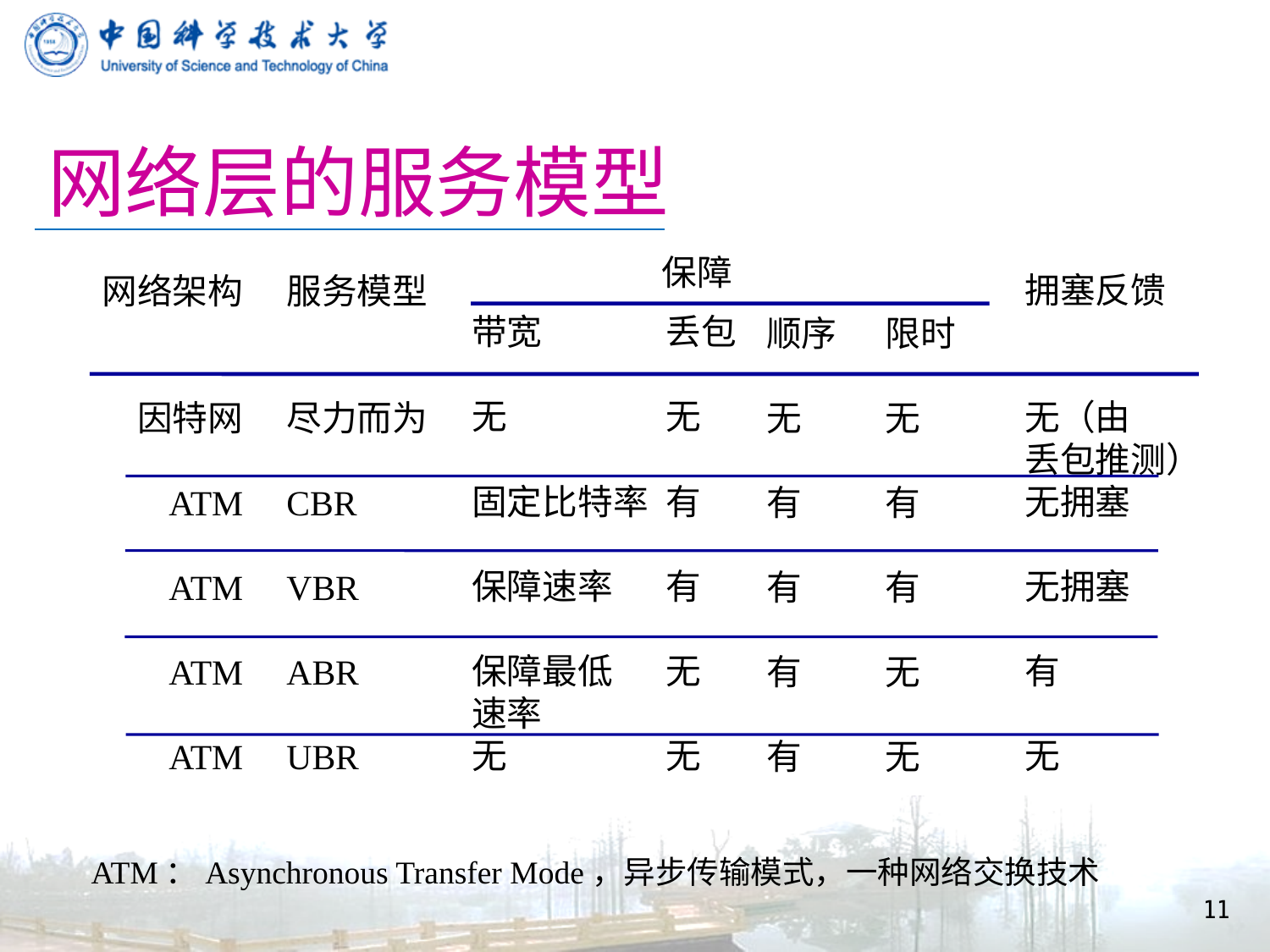

# 网络层的服务模型
保障
拥塞反馈

无（由
丢包推测）
无拥塞

无拥塞

有

无
网络架构

因特网

ATM

ATM

ATM

ATM
服务模型

尽力而为

CBR

VBR

ABR

UBR

带宽

无

固定比特率

保障速率

保障最低
速率
无
丢包

无

有

有

无

无
顺序

无

有

有

有

有
限时

无

有

有

无

无

ATM：Asynchronous Transfer Mode，异步传输模式，一种网络交换技术
11